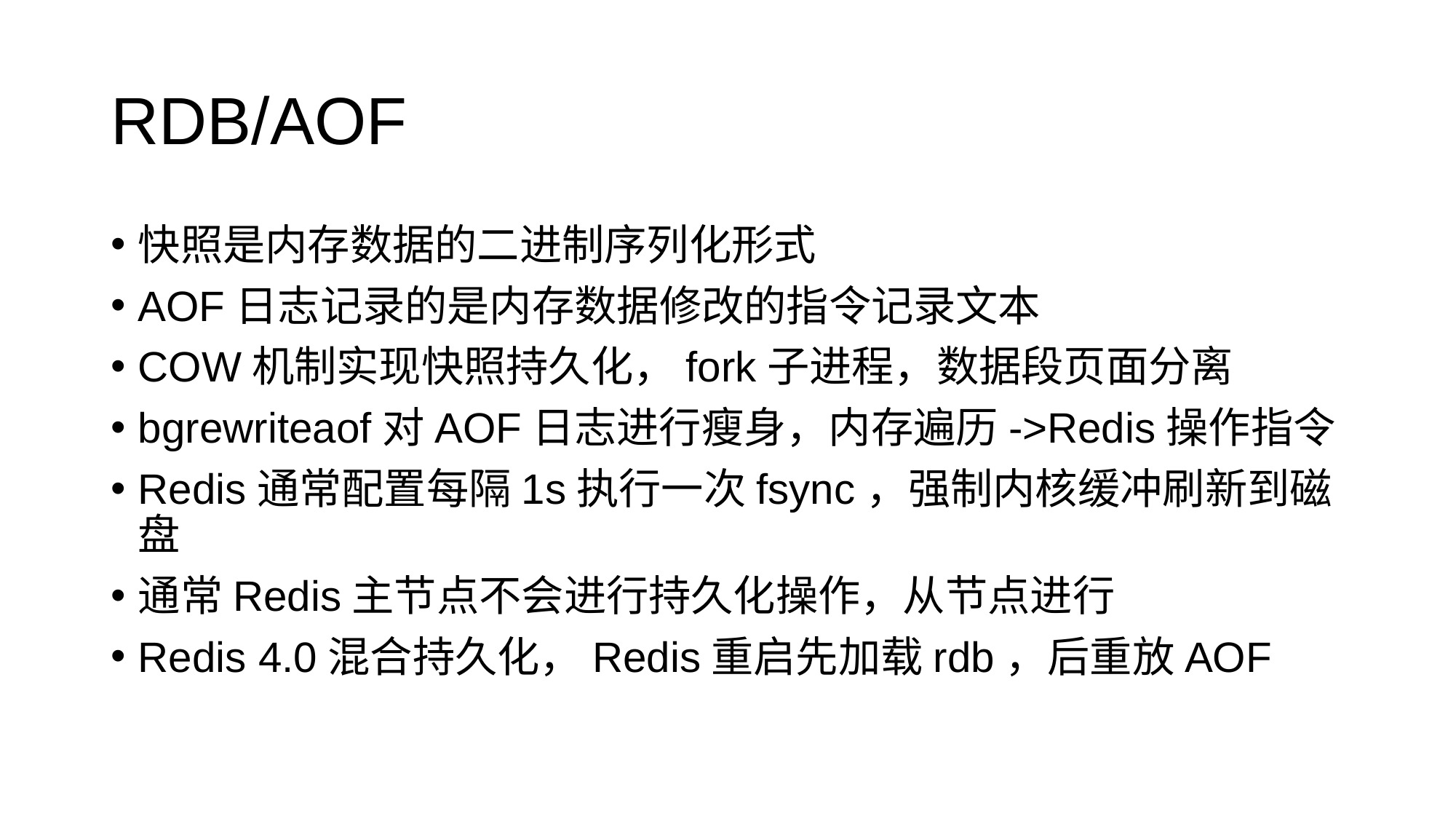

# RDB/AOF
快照是内存数据的二进制序列化形式
AOF日志记录的是内存数据修改的指令记录文本
COW机制实现快照持久化，fork子进程，数据段页面分离
bgrewriteaof对AOF日志进行瘦身，内存遍历->Redis操作指令
Redis通常配置每隔1s执行一次fsync，强制内核缓冲刷新到磁盘
通常Redis主节点不会进行持久化操作，从节点进行
Redis 4.0混合持久化，Redis重启先加载rdb，后重放AOF